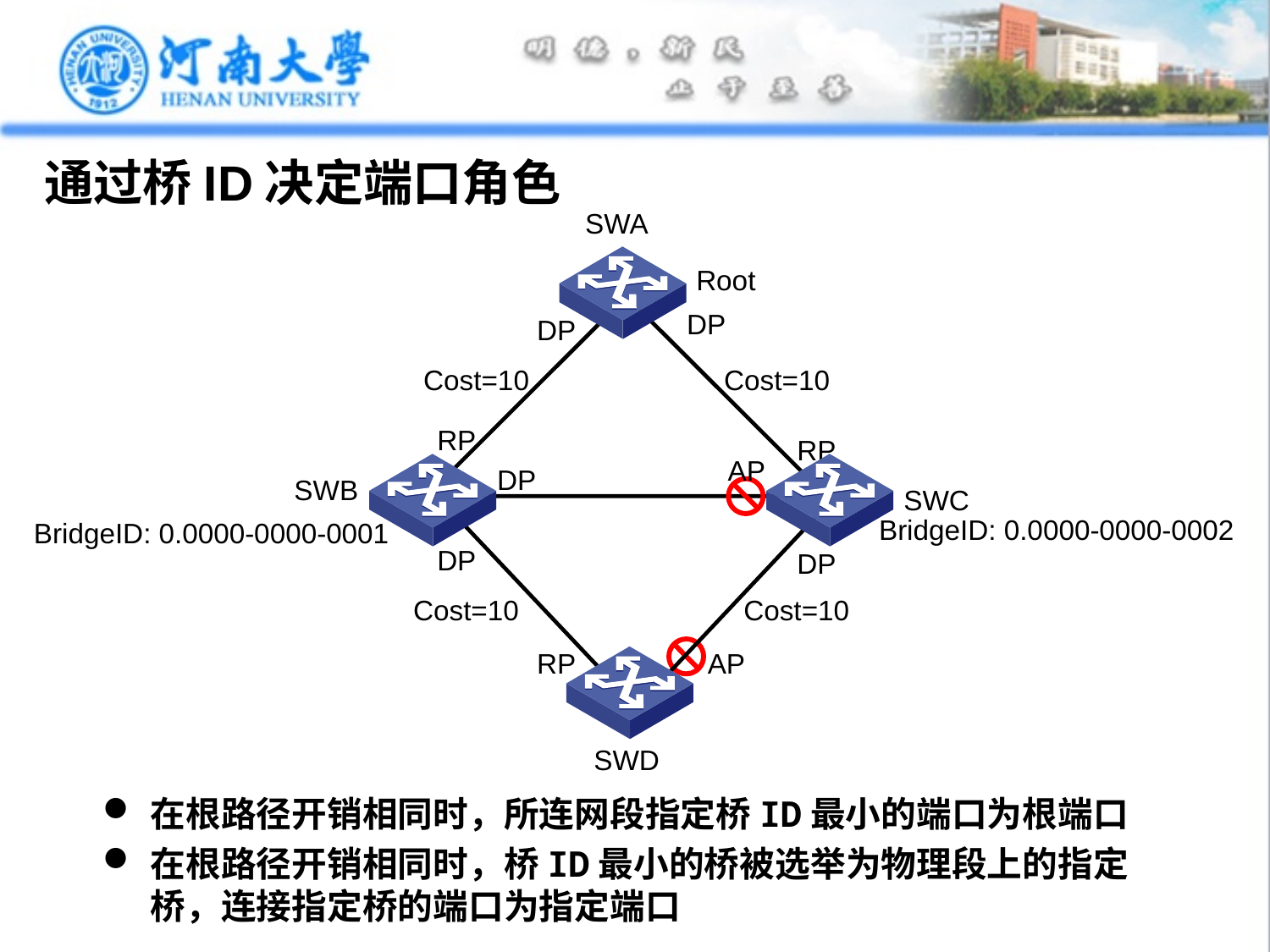

# 通过桥ID决定端口角色
SWA

Root
DP
DP

Cost=10
Cost=10
RP
RP
AP

DP
SWB

SWC

BridgeID: 0.0000-0000-0002
BridgeID: 0.0000-0000-0001

DP
DP
Cost=10
Cost=10

RP
AP

SWD
在根路径开销相同时，所连网段指定桥ID最小的端口为根端口
在根路径开销相同时，桥ID最小的桥被选举为物理段上的指定桥，连接指定桥的端口为指定端口